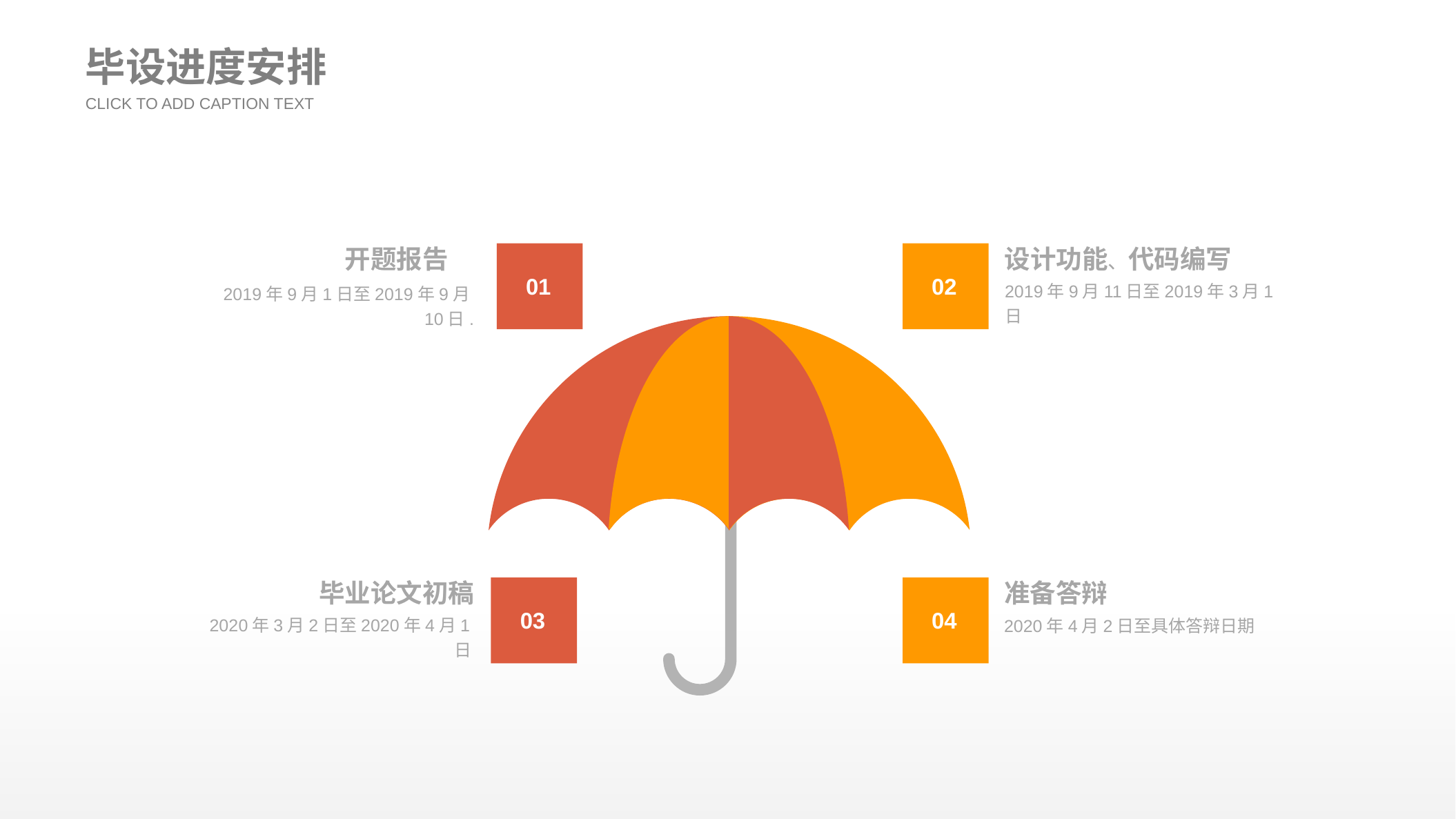

毕设进度安排
CLICK TO ADD CAPTION TEXT
开题报告
设计功能、代码编写

01
02
2019年9月11日至2019年3月1日
2019年9月1日至2019年9月10日.

准备答辩
毕业论文初稿

03
04
2020年3月2日至2020年4月1日
2020年4月2日至具体答辩日期